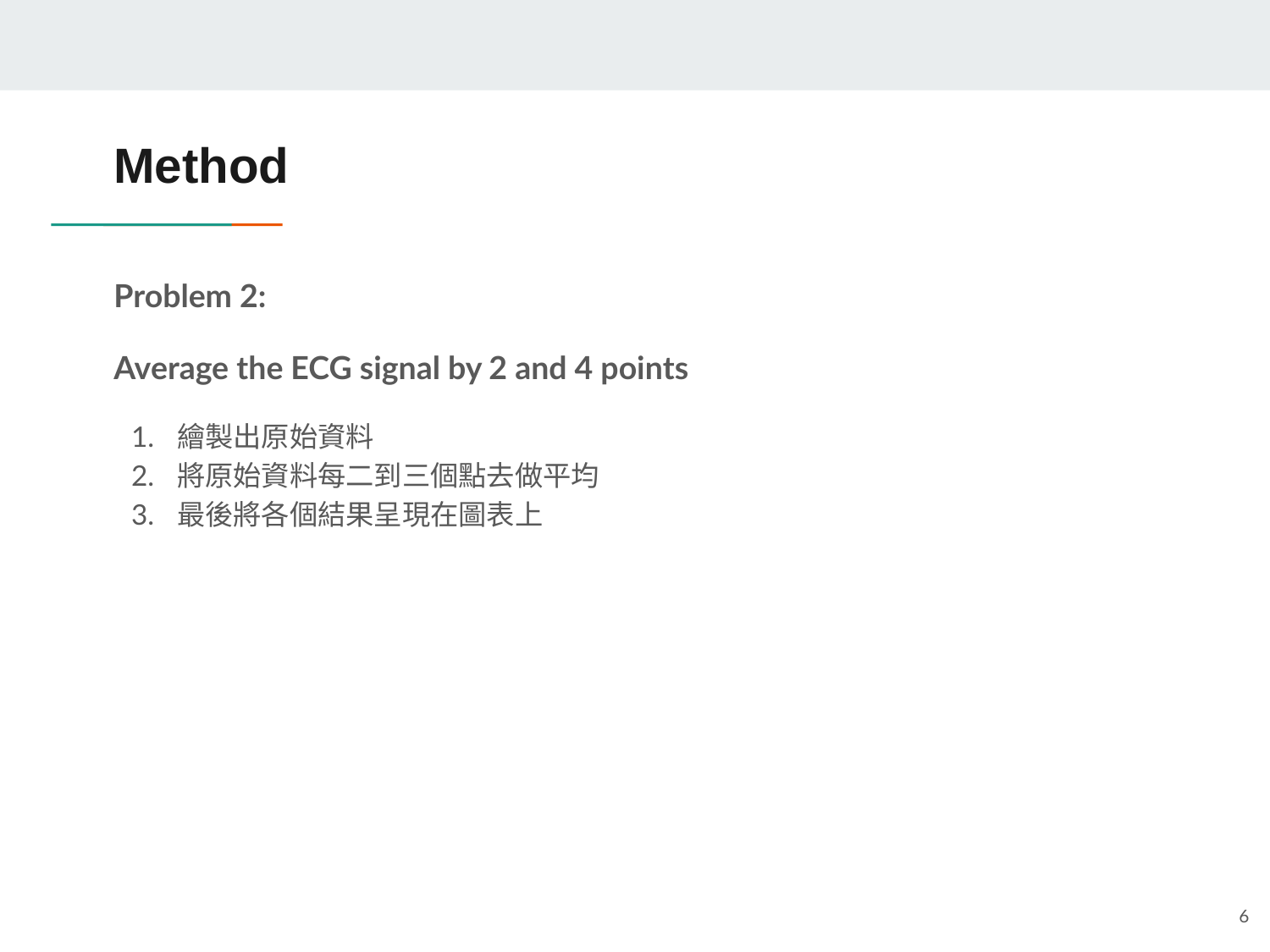

# Method
Problem 2:
Average the ECG signal by 2 and 4 points
繪製出原始資料
將原始資料每二到三個點去做平均
最後將各個結果呈現在圖表上
6